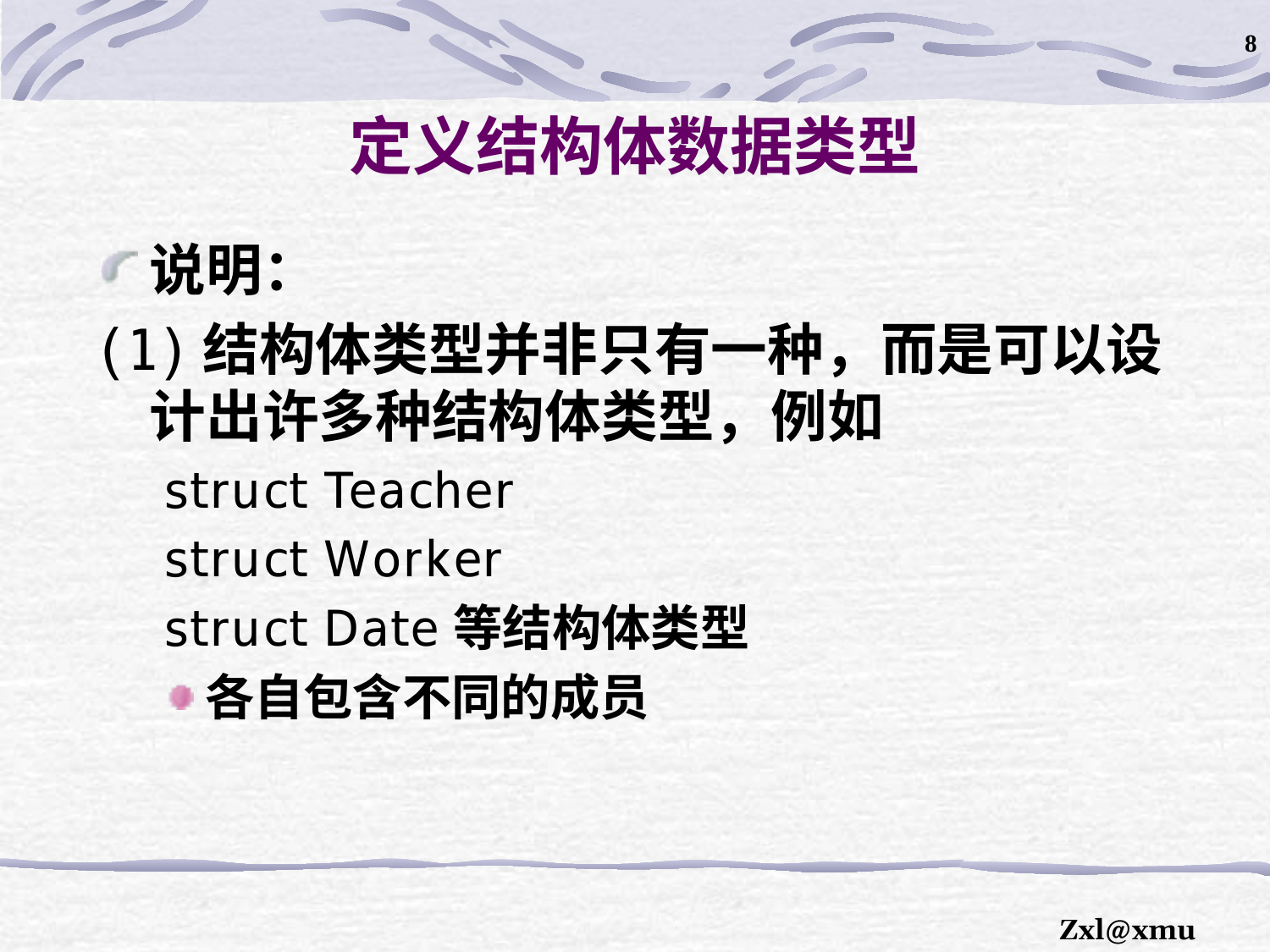

8
# 定义结构体数据类型
说明：
(1)结构体类型并非只有一种，而是可以设计出许多种结构体类型，例如
struct Teacher
struct Worker
struct Date等结构体类型
各自包含不同的成员